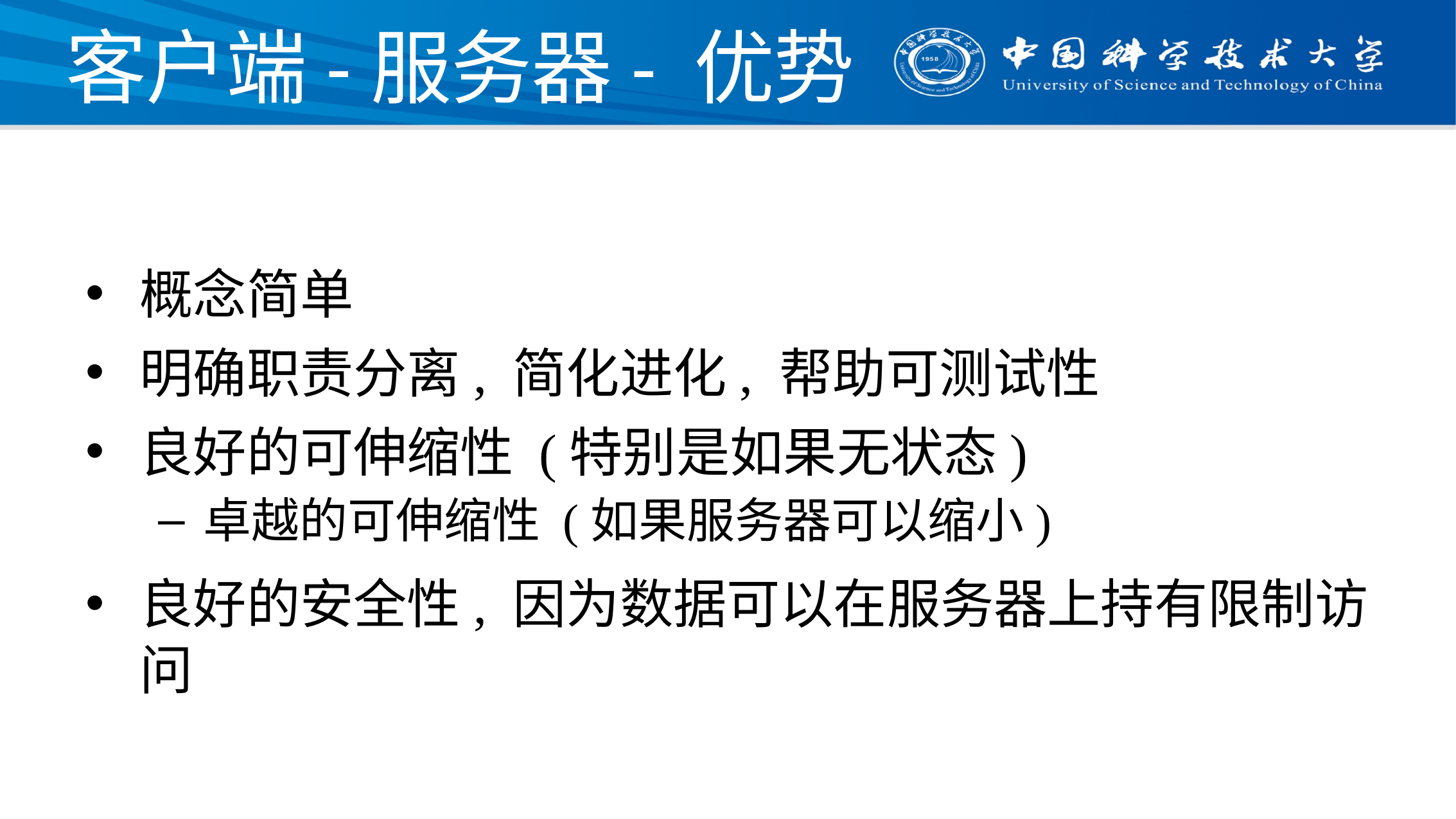

# 客户端-服务器- 优势
概念简单
明确职责分离, 简化进化, 帮助可测试性
良好的可伸缩性 (特别是如果无状态)
卓越的可伸缩性 (如果服务器可以缩小)
良好的安全性, 因为数据可以在服务器上持有限制访问